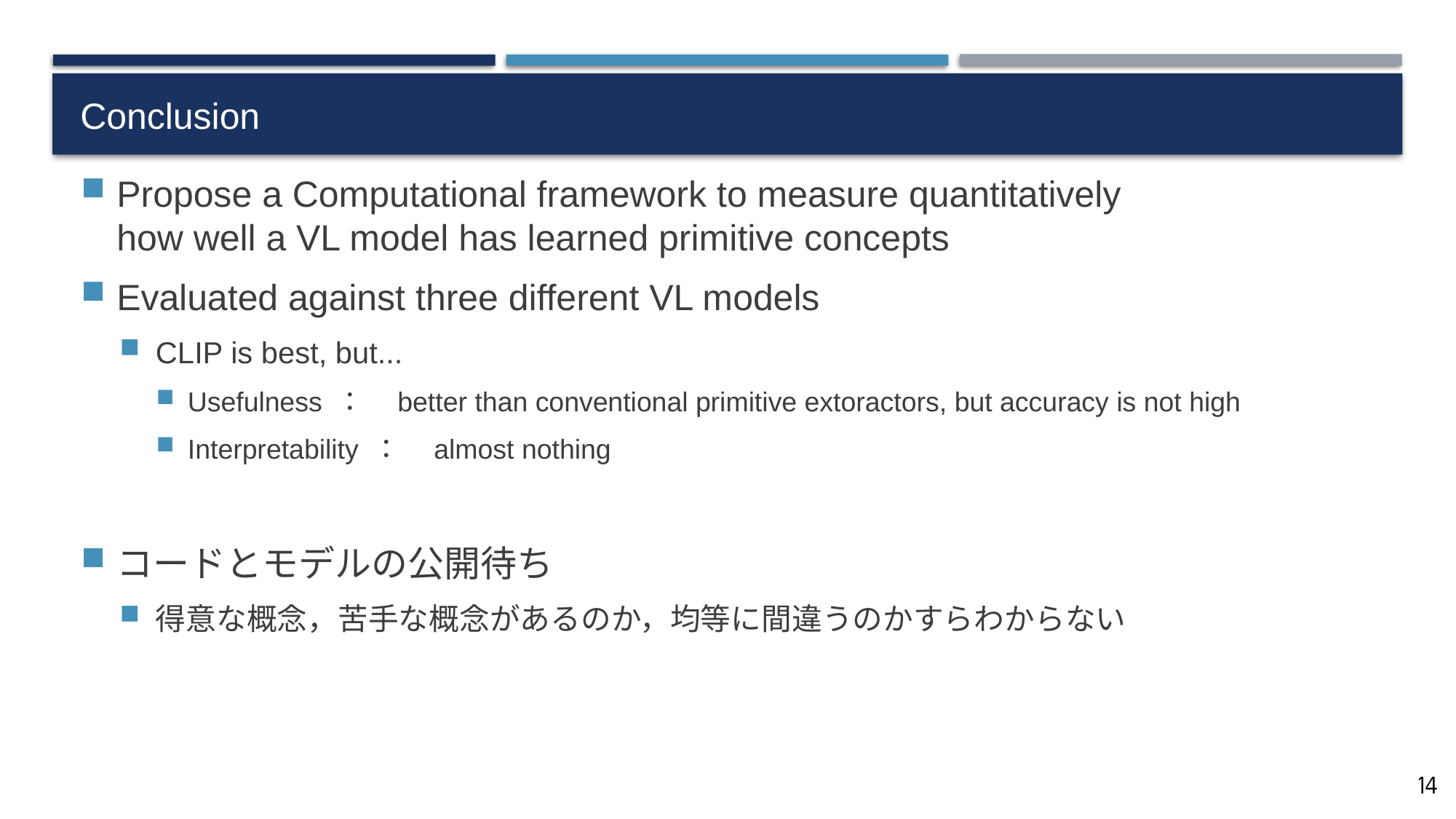

# Conclusion
Propose a Computational framework to measure quantitatively
how well a VL model has learned primitive concepts
Evaluated against three different VL models
CLIP is best, but...
Usefulness ：　better than conventional primitive extoractors, but accuracy is not high
Interpretability ：　almost nothing

コードとモデルの公開待ち
得意な概念，苦手な概念があるのか，均等に間違うのかすらわからない
14